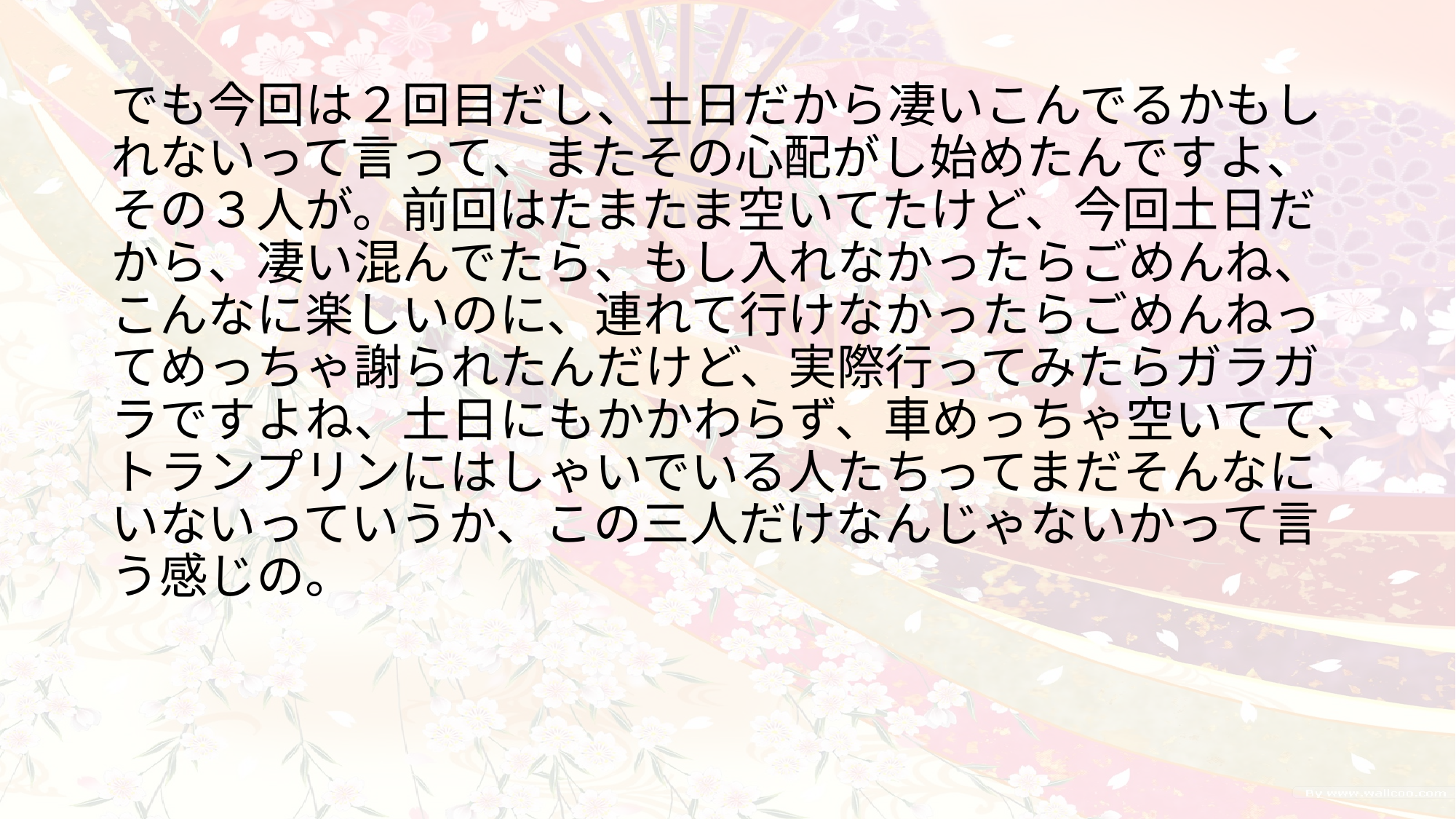

でも今回は２回目だし、土日だから凄いこんでるかもしれないって言って、またその心配がし始めたんですよ、その３人が。前回はたまたま空いてたけど、今回土日だから、凄い混んでたら、もし入れなかったらごめんね、こんなに楽しいのに、連れて行けなかったらごめんねってめっちゃ謝られたんだけど、実際行ってみたらガラガラですよね、土日にもかかわらず、車めっちゃ空いてて、トランプリンにはしゃいでいる人たちってまだそんなにいないっていうか、この三人だけなんじゃないかって言う感じの。